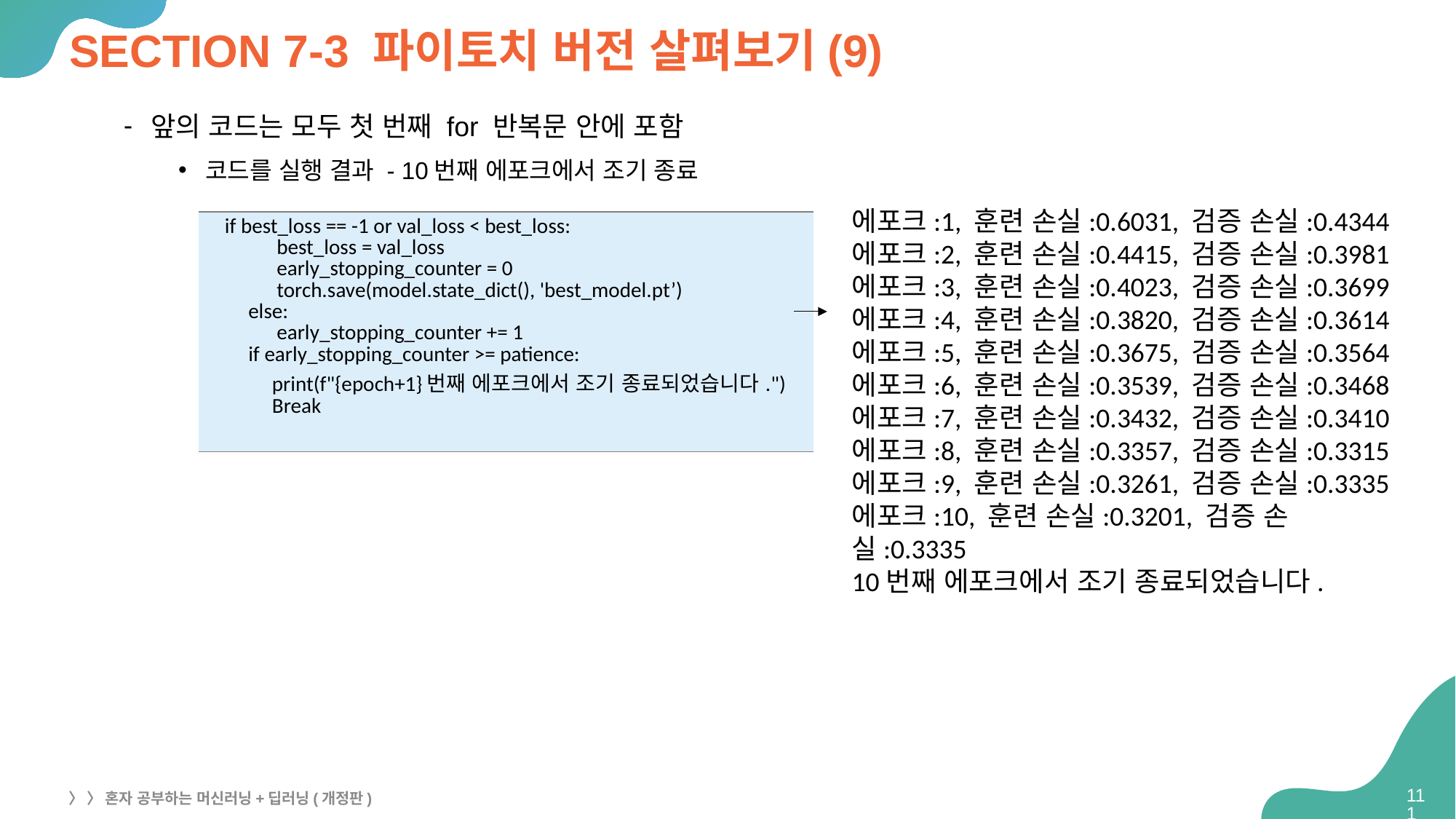

# SECTION 7-3 파이토치 버전 살펴보기(9)
앞의 코드는 모두 첫 번째 for 반복문 안에 포함
코드를 실행 결과 - 10번째 에포크에서 조기 종료
에포크:1, 훈련 손실:0.6031, 검증 손실:0.4344
에포크:2, 훈련 손실:0.4415, 검증 손실:0.3981
에포크:3, 훈련 손실:0.4023, 검증 손실:0.3699
에포크:4, 훈련 손실:0.3820, 검증 손실:0.3614
에포크:5, 훈련 손실:0.3675, 검증 손실:0.3564
에포크:6, 훈련 손실:0.3539, 검증 손실:0.3468
에포크:7, 훈련 손실:0.3432, 검증 손실:0.3410
에포크:8, 훈련 손실:0.3357, 검증 손실:0.3315
에포크:9, 훈련 손실:0.3261, 검증 손실:0.3335
에포크:10, 훈련 손실:0.3201, 검증 손실:0.3335
10번째 에포크에서 조기 종료되었습니다.
| if best\_loss == -1 or val\_loss < best\_loss: best\_loss = val\_loss early\_stopping\_counter = 0 torch.save(model.state\_dict(), 'best\_model.pt’) else: early\_stopping\_counter += 1 if early\_stopping\_counter >= patience: print(f"{epoch+1}번째 에포크에서 조기 종료되었습니다.") Break |
| --- |
111
〉 〉 혼자 공부하는 머신러닝+딥러닝(개정판)